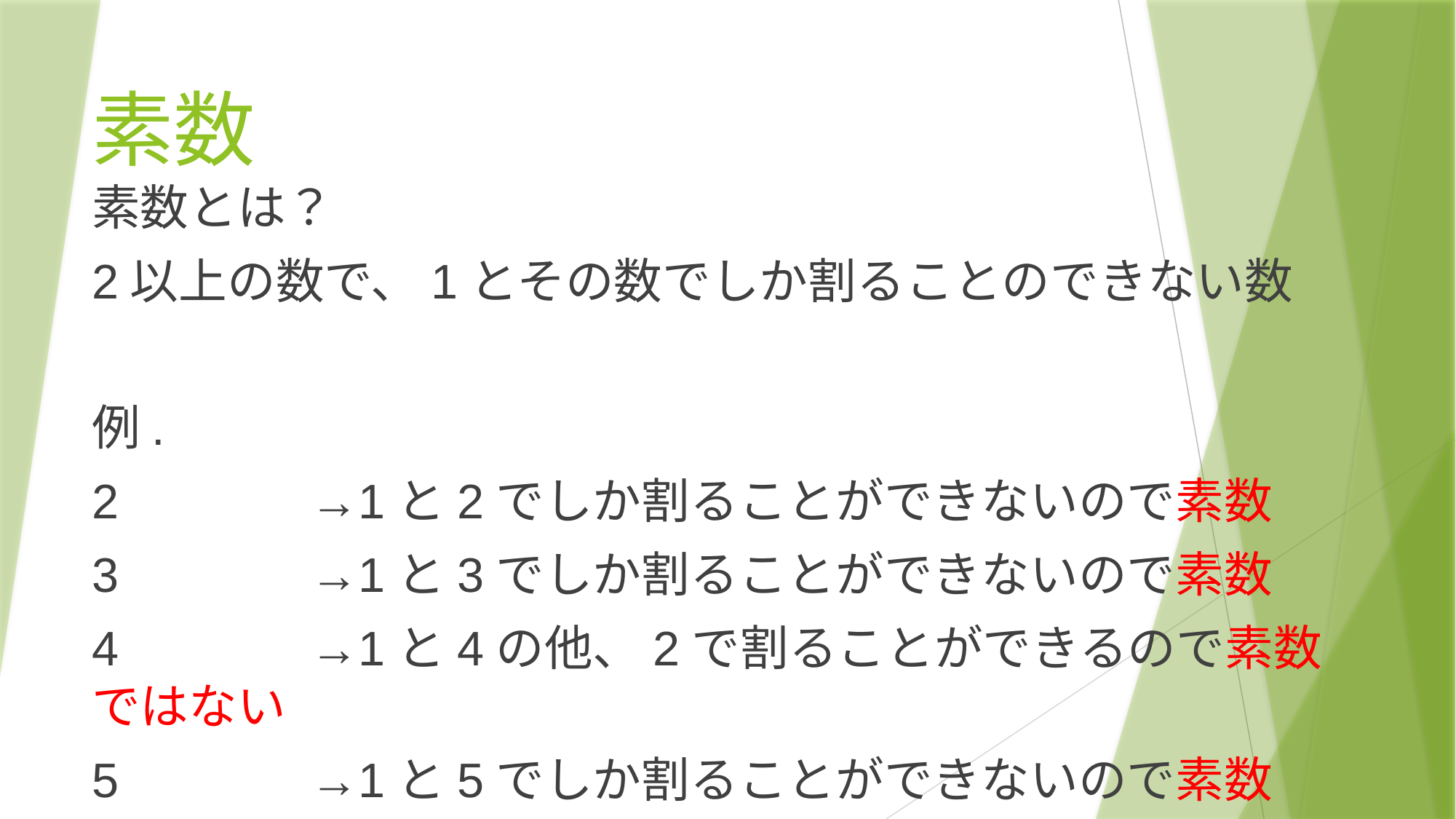

# 素数
素数とは？
2以上の数で、1とその数でしか割ることのできない数

例.
2		→1と2でしか割ることができないので素数
3		→1と3でしか割ることができないので素数
4		→1と4の他、2で割ることができるので素数ではない
5		→1と5でしか割ることができないので素数